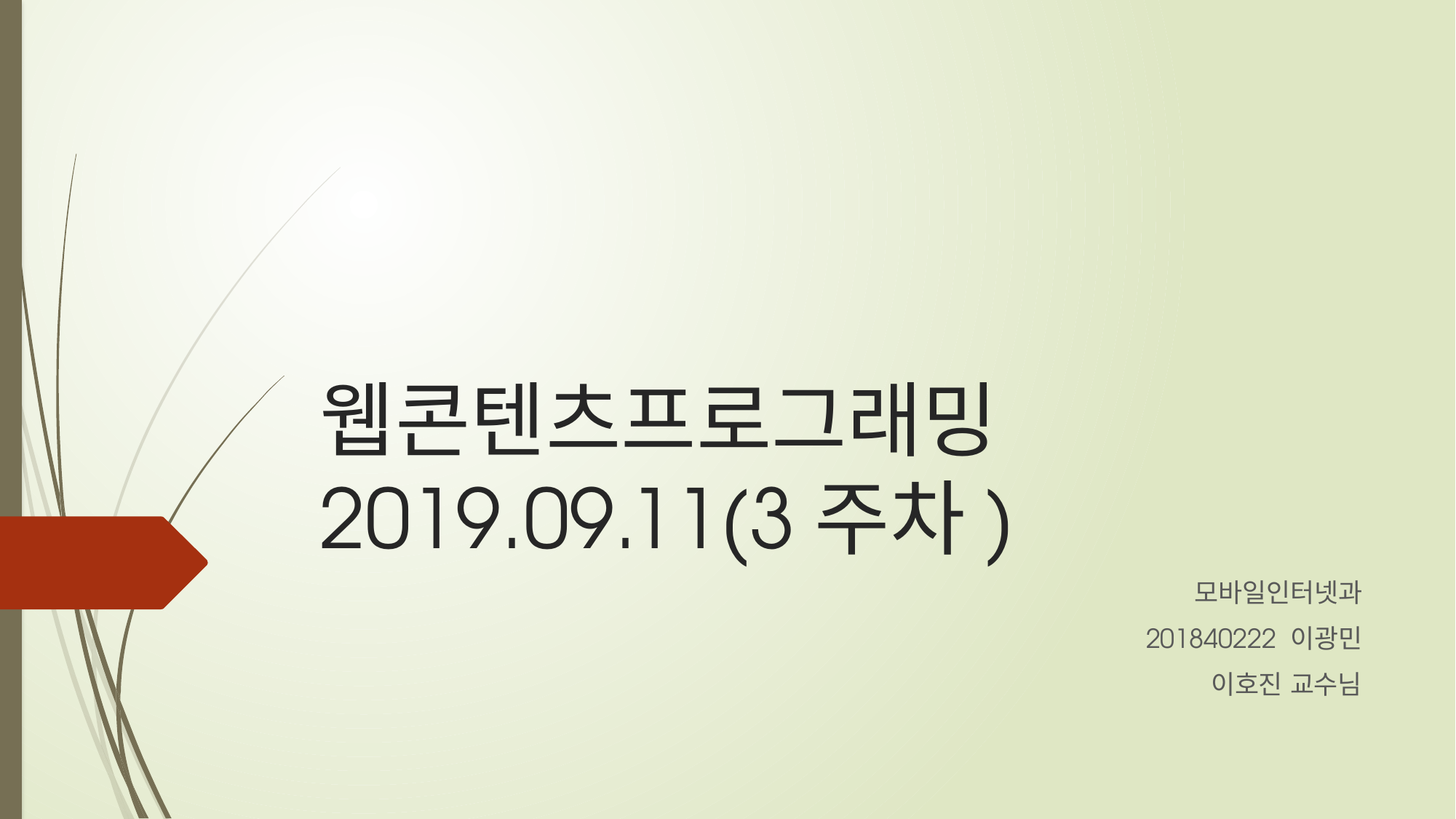

# 웹콘텐츠프로그래밍 2019.09.11(3주차)
모바일인터넷과
201840222 이광민
이호진 교수님